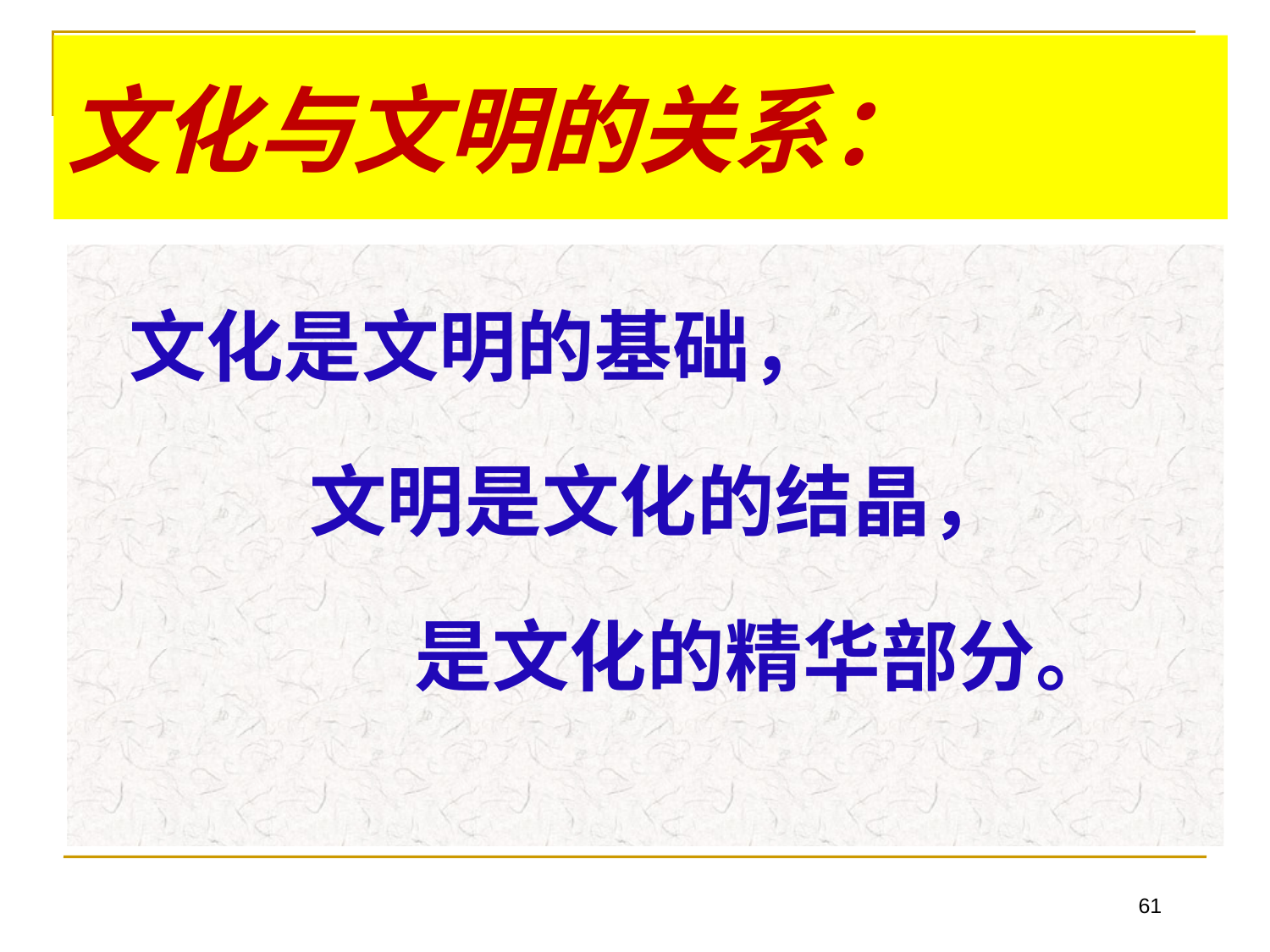

文化与文明的关系：
  文化是文明的基础，
            文明是文化的结晶，
                  是文化的精华部分。
61